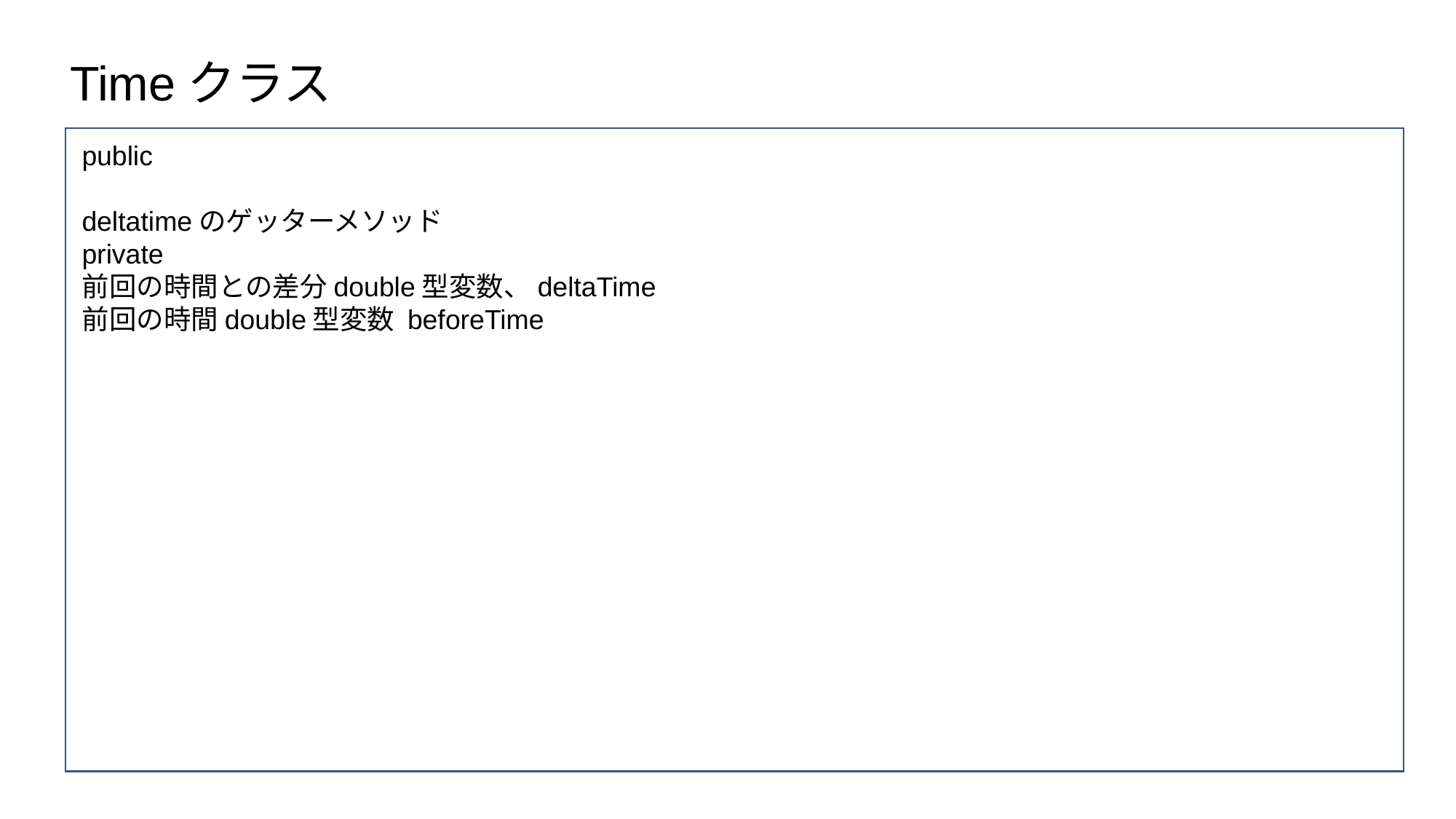

Timeクラス
public

deltatimeのゲッターメソッド
private
前回の時間との差分double型変数、deltaTime
前回の時間double型変数 beforeTime